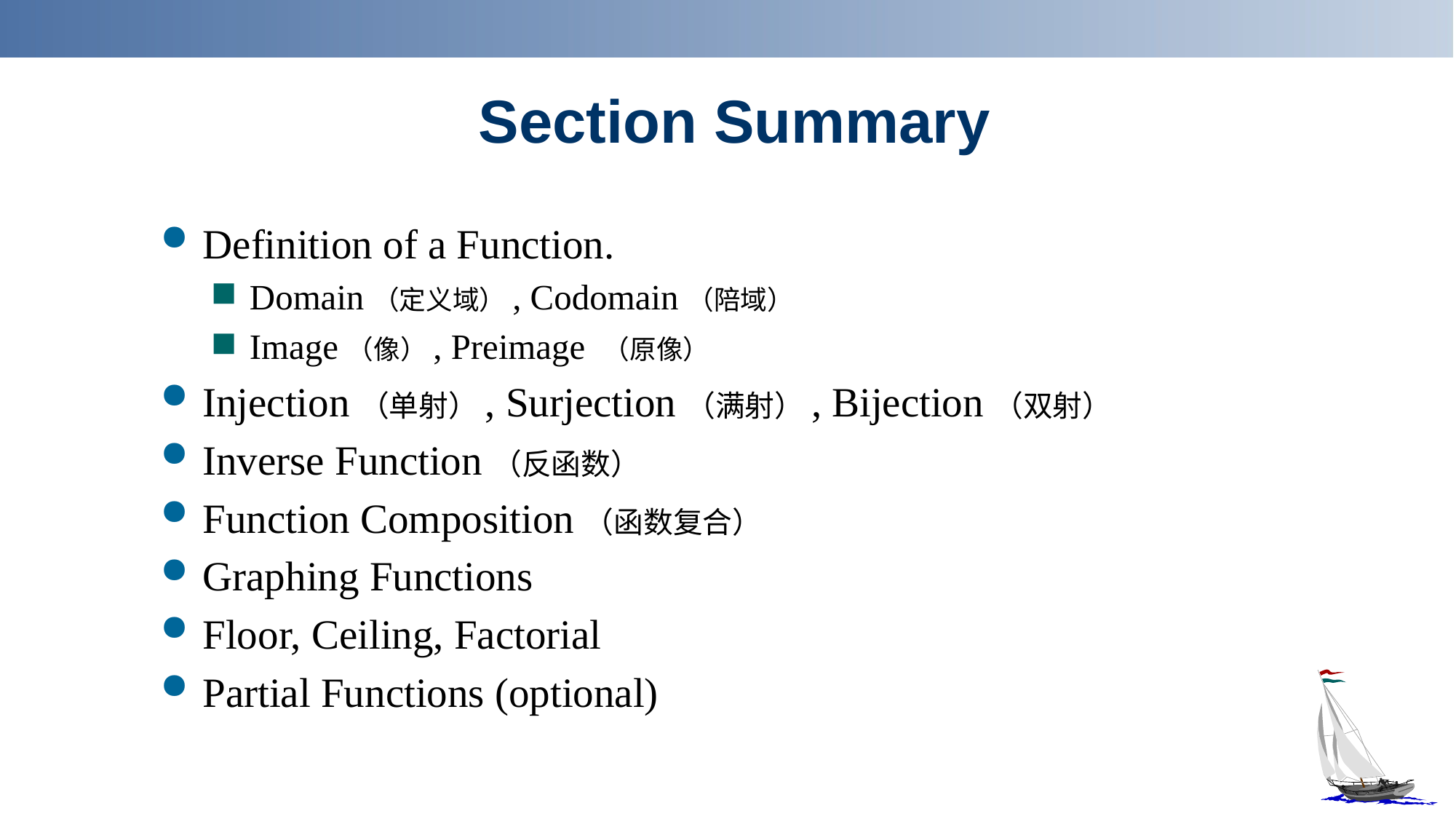

# Section Summary
Definition of a Function.
Domain（定义域）, Codomain（陪域）
Image（像）, Preimage （原像）
Injection（单射）, Surjection（满射）, Bijection（双射）
Inverse Function（反函数）
Function Composition（函数复合）
Graphing Functions
Floor, Ceiling, Factorial
Partial Functions (optional)